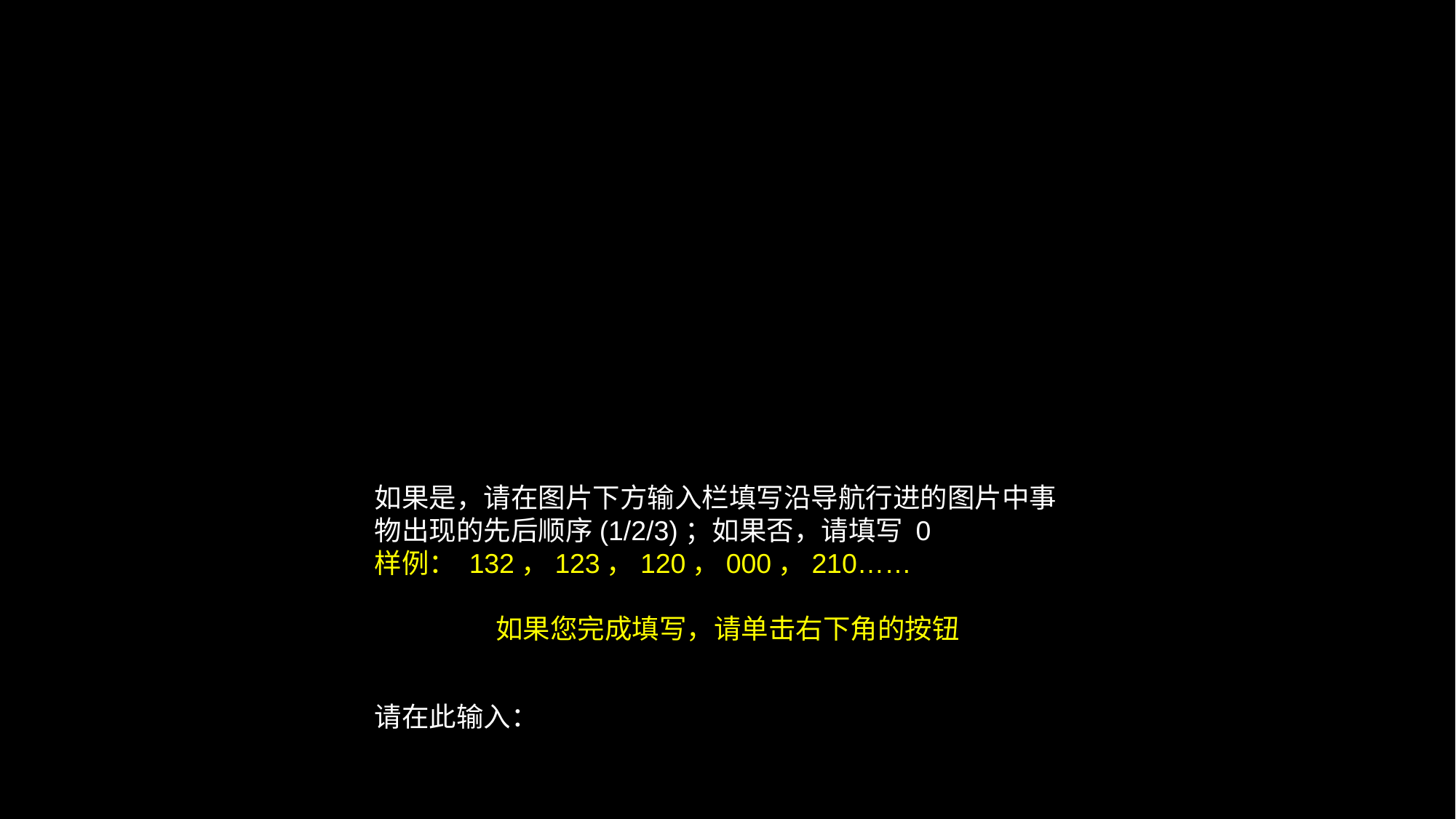

如果是，请在图片下方输入栏填写沿导航行进的图片中事物出现的先后顺序(1/2/3)；如果否，请填写 0
样例： 132，123，120，000，210……

如果您完成填写，请单击右下角的按钮
请在此输入：